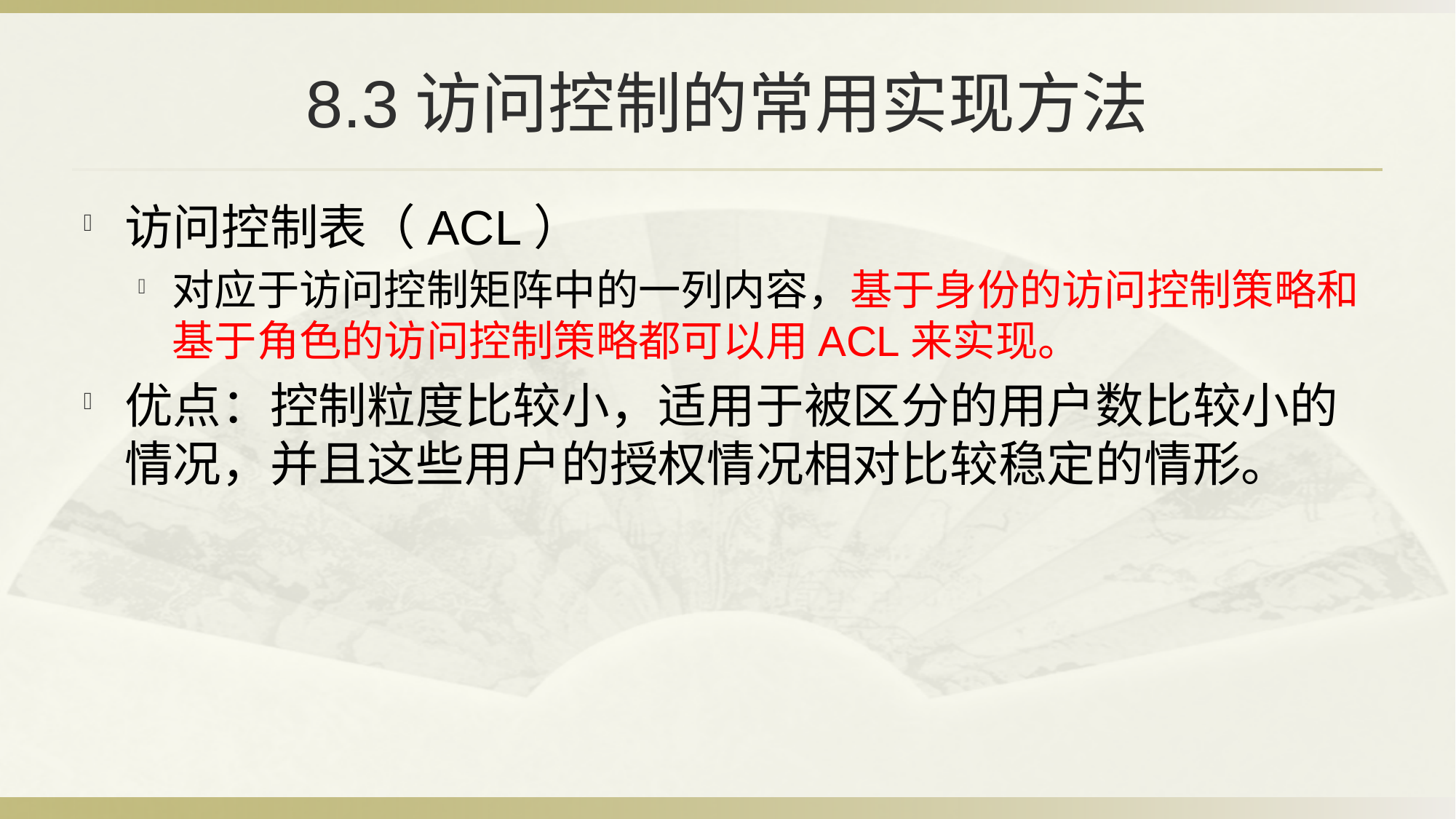

# 8.3访问控制的常用实现方法
访问控制表（ACL）
对应于访问控制矩阵中的一列内容，基于身份的访问控制策略和基于角色的访问控制策略都可以用ACL来实现。
优点：控制粒度比较小，适用于被区分的用户数比较小的情况，并且这些用户的授权情况相对比较稳定的情形。